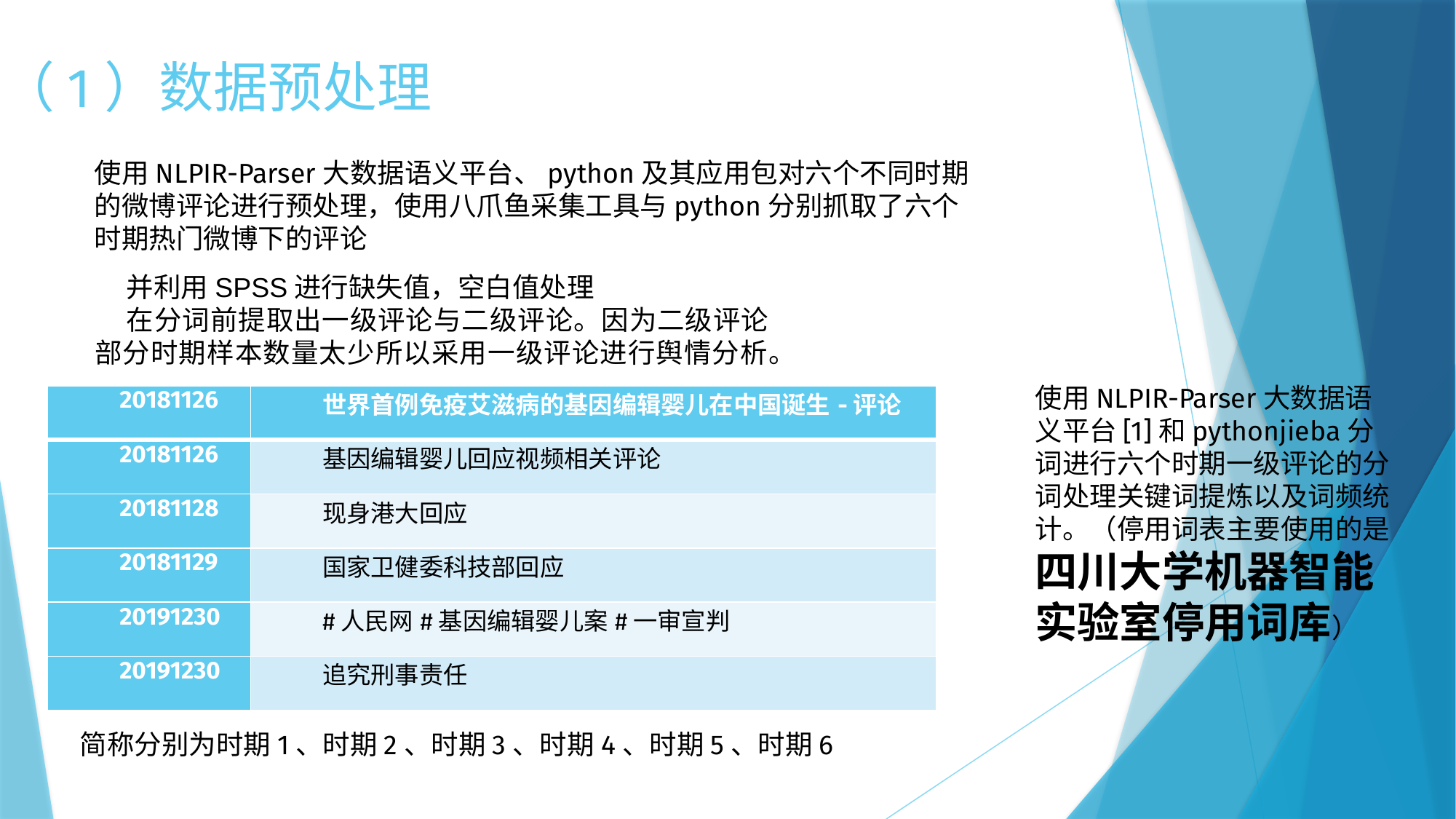

（1）数据预处理
使用NLPIR-Parser大数据语义平台、python及其应用包对六个不同时期的微博评论进行预处理，使用八爪鱼采集工具与python分别抓取了六个时期热门微博下的评论
并利用SPSS进行缺失值，空白值处理
在分词前提取出一级评论与二级评论。因为二级评论部分时期样本数量太少所以采用一级评论进行舆情分析。
使用NLPIR-Parser大数据语义平台[1]和pythonjieba分词进行六个时期一级评论的分词处理关键词提炼以及词频统计。（停用词表主要使用的是
四川大学机器智能实验室停用词库）
| 20181126 | 世界首例免疫艾滋病的基因编辑婴儿在中国诞生-评论 |
| --- | --- |
| 20181126 | 基因编辑婴儿回应视频相关评论 |
| 20181128 | 现身港大回应 |
| 20181129 | 国家卫健委科技部回应 |
| 20191230 | #人民网#基因编辑婴儿案#一审宣判 |
| 20191230 | 追究刑事责任 |
简称分别为时期1、时期2、时期3、时期4、时期5、时期6